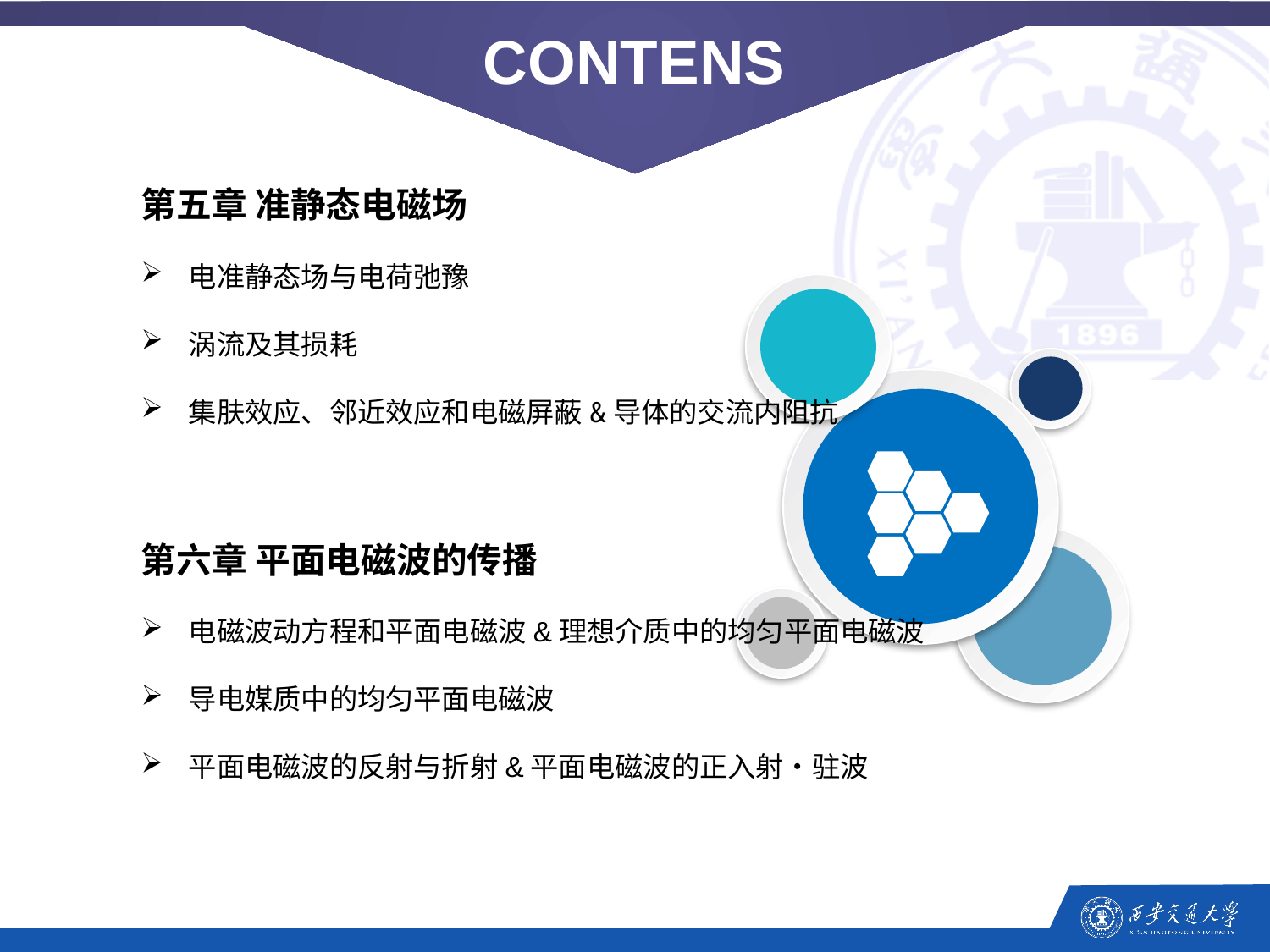

CONTENS
第五章 准静态电磁场
电准静态场与电荷弛豫
涡流及其损耗
集肤效应、邻近效应和电磁屏蔽&导体的交流内阻抗

第六章 平面电磁波的传播
电磁波动方程和平面电磁波&理想介质中的均匀平面电磁波
导电媒质中的均匀平面电磁波
平面电磁波的反射与折射&平面电磁波的正入射•驻波